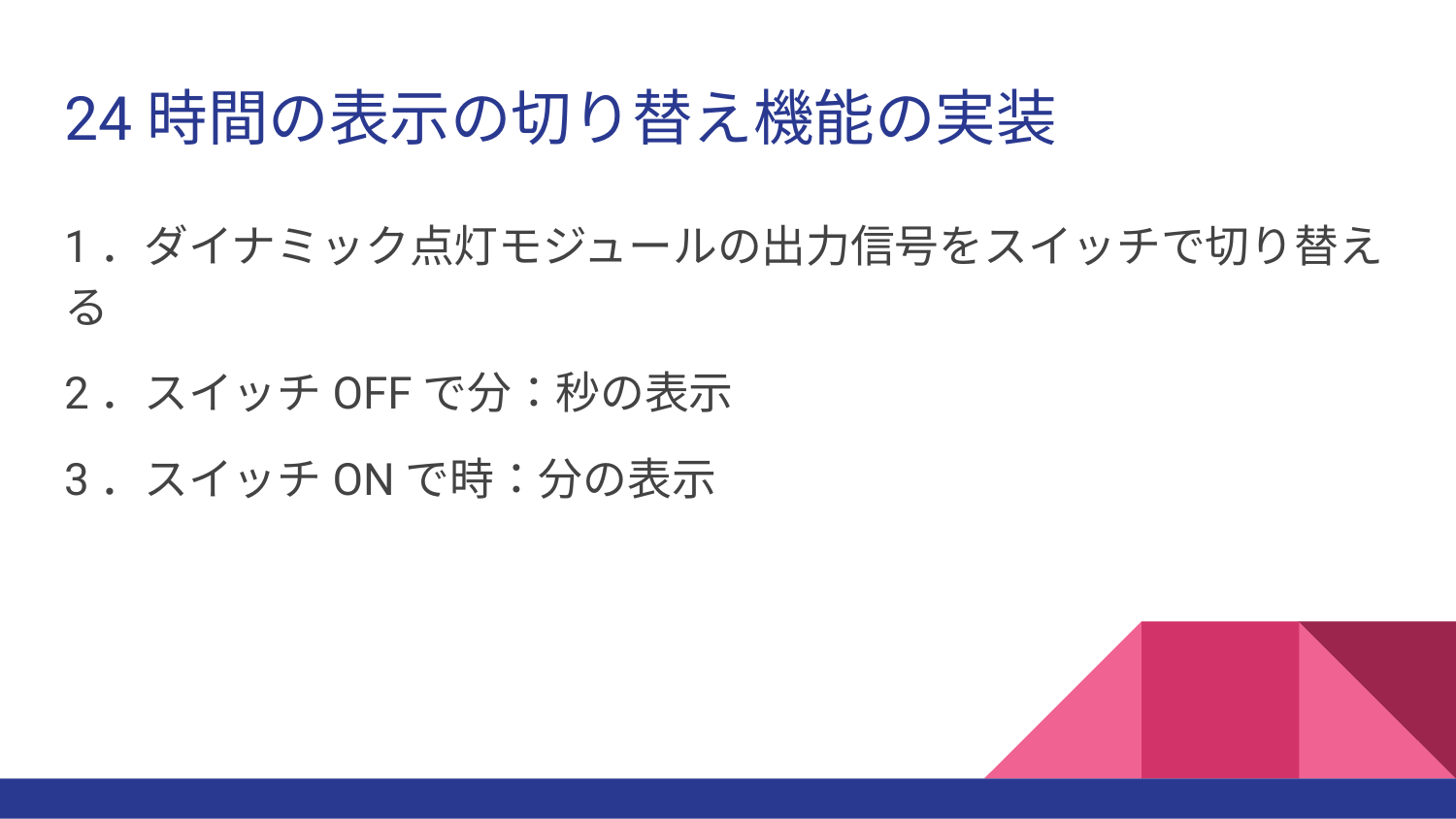

# 24時間の表示の切り替え機能の実装
1．ダイナミック点灯モジュールの出力信号をスイッチで切り替える
2．スイッチOFFで分：秒の表示
3．スイッチONで時：分の表示